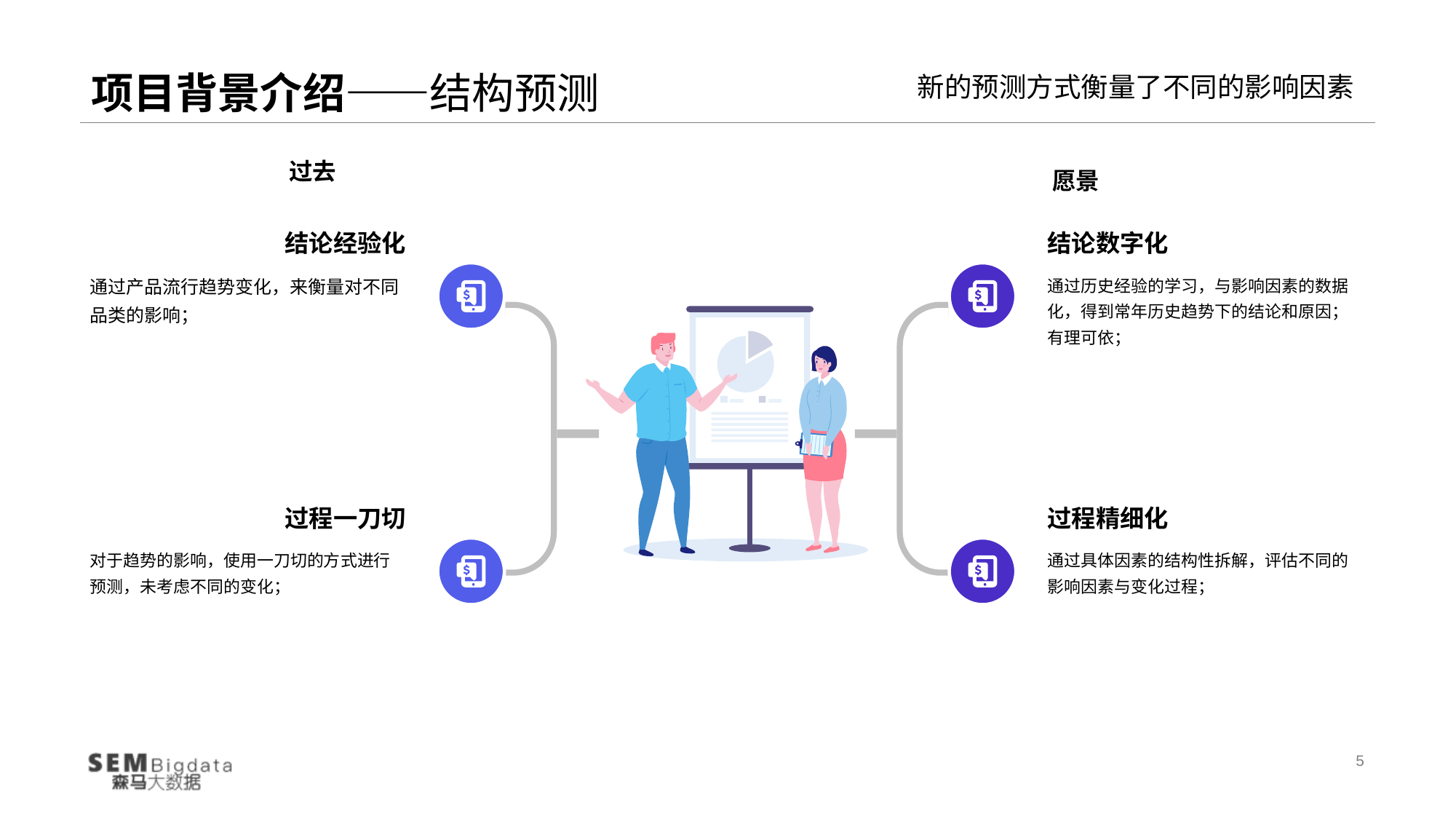

# 项目背景介绍——结构预测
新的预测方式衡量了不同的影响因素
过去
愿景
结论经验化
通过产品流行趋势变化，来衡量对不同品类的影响；
结论数字化
通过历史经验的学习，与影响因素的数据化，得到常年历史趋势下的结论和原因；有理可依；

过程一刀切
对于趋势的影响，使用一刀切的方式进行预测，未考虑不同的变化；
过程精细化
通过具体因素的结构性拆解，评估不同的影响因素与变化过程；

5